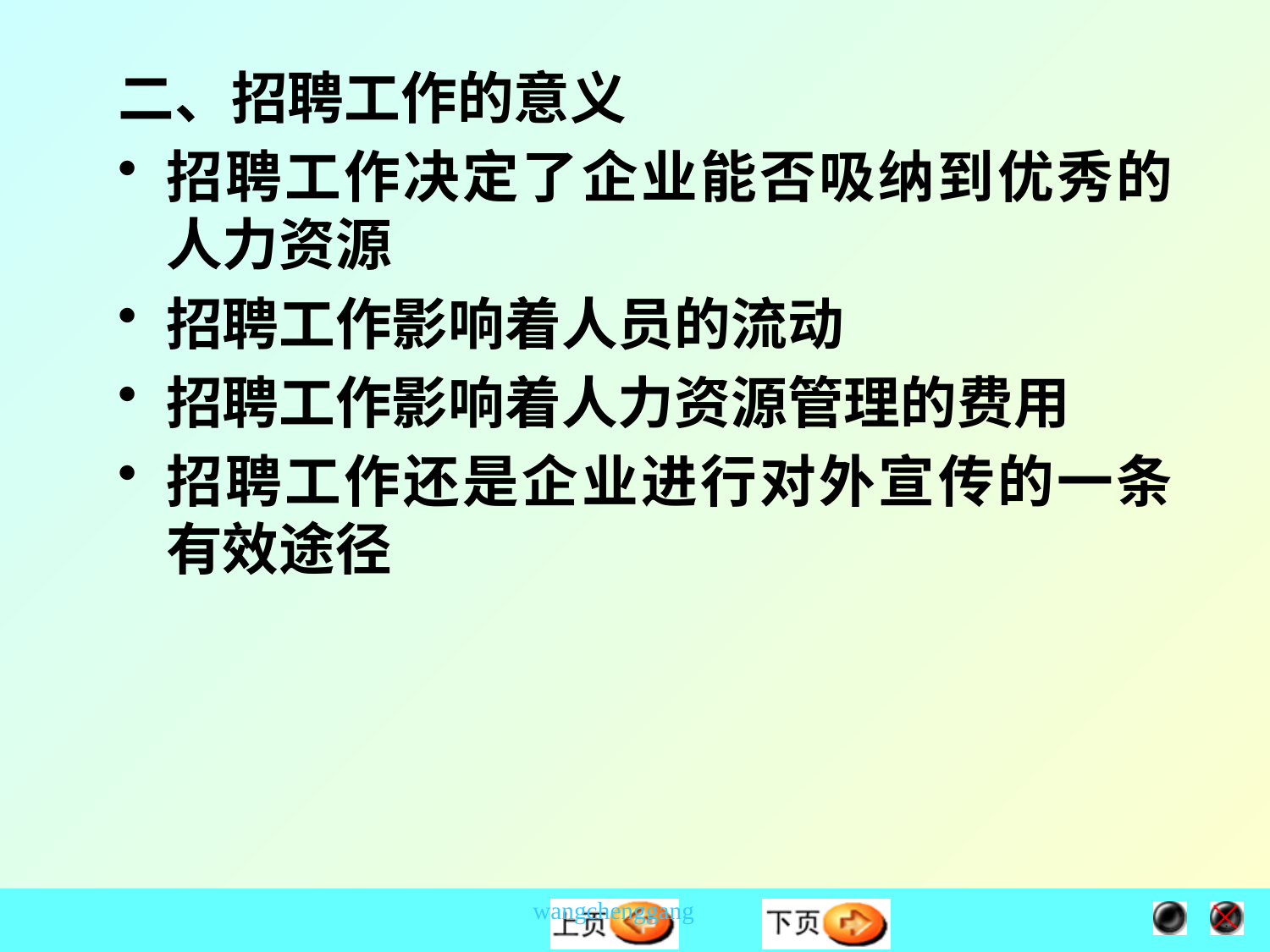

二、招聘工作的意义
招聘工作决定了企业能否吸纳到优秀的人力资源
招聘工作影响着人员的流动
招聘工作影响着人力资源管理的费用
招聘工作还是企业进行对外宣传的一条有效途径
wangchenggang